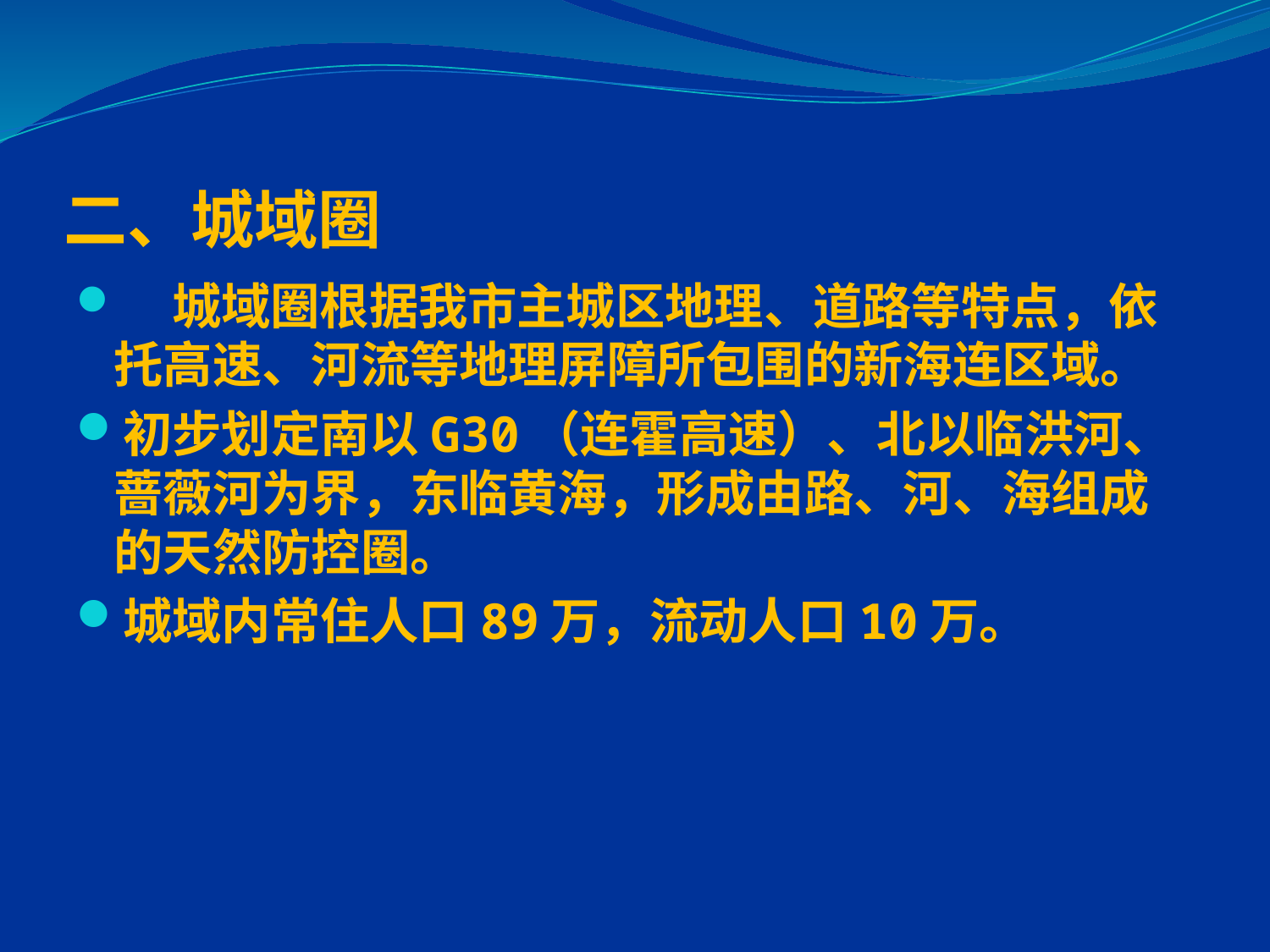

# 二、城域圈
    城域圈根据我市主城区地理、道路等特点，依托高速、河流等地理屏障所包围的新海连区域。
初步划定南以G30（连霍高速）、北以临洪河、蔷薇河为界，东临黄海，形成由路、河、海组成的天然防控圈。
城域内常住人口89万，流动人口10万。